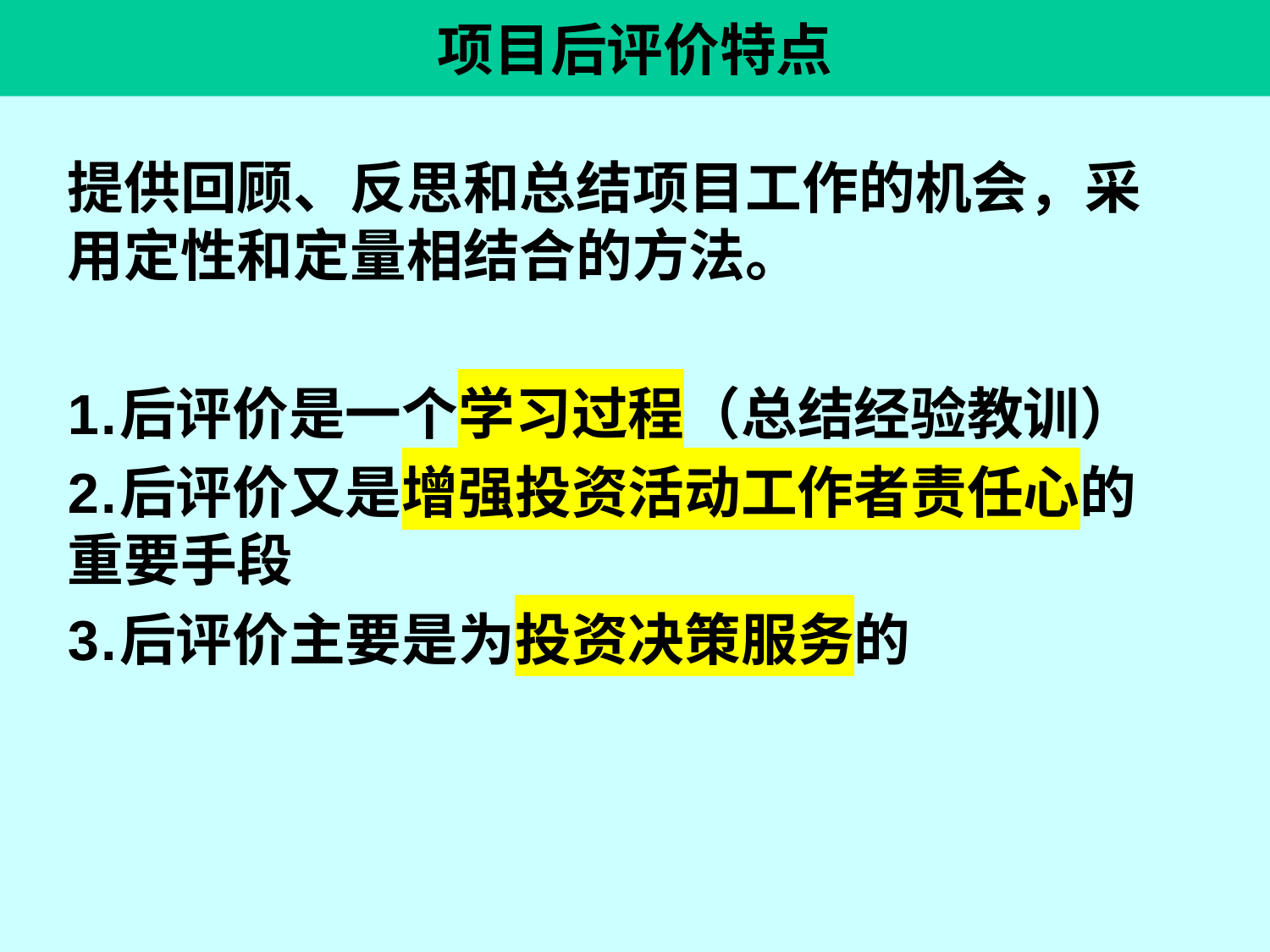

# 项目后评价特点
提供回顾、反思和总结项目工作的机会，采用定性和定量相结合的方法。

后评价是一个学习过程（总结经验教训）
后评价又是增强投资活动工作者责任心的重要手段
后评价主要是为投资决策服务的